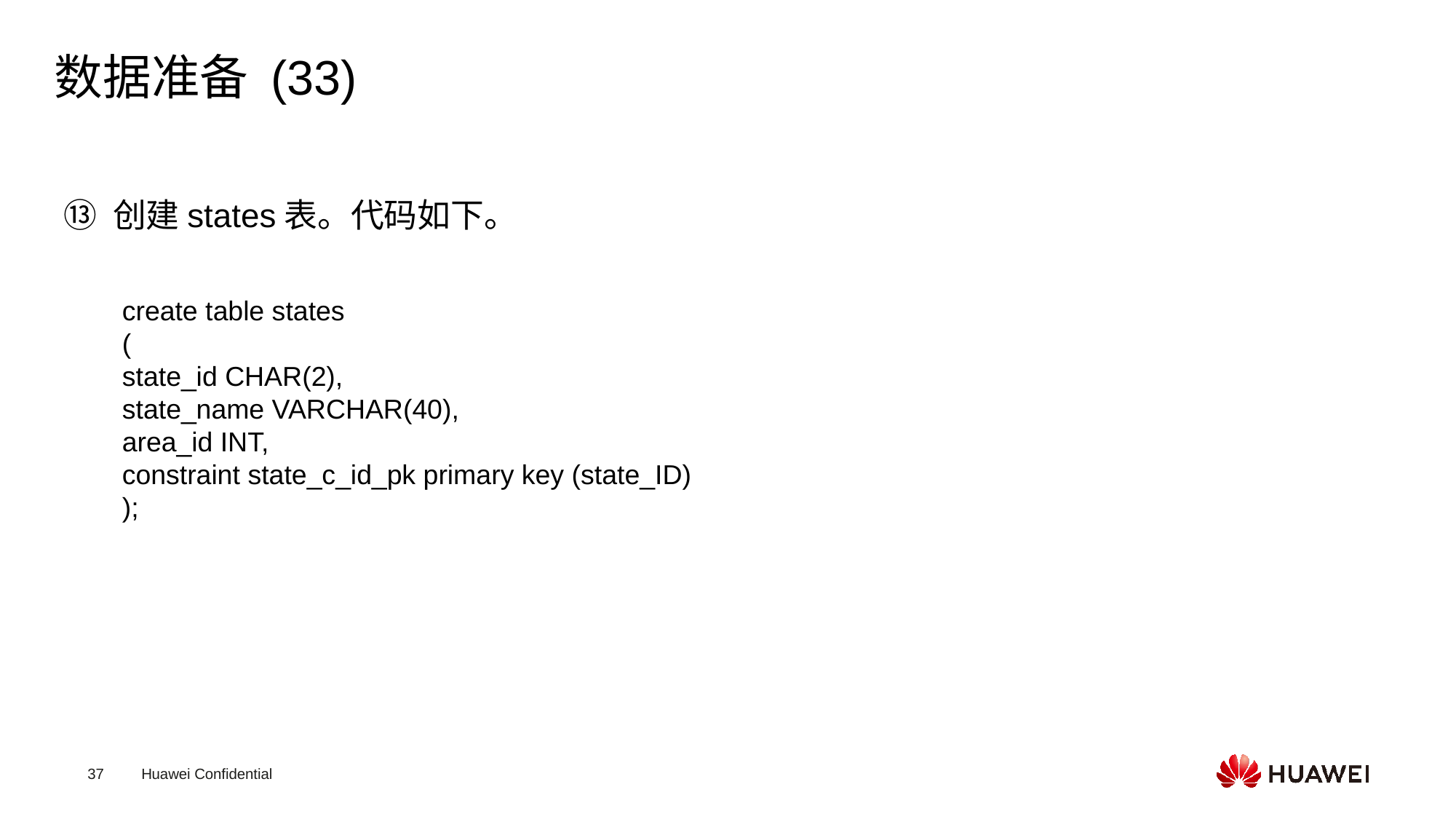

# 数据准备 (33)
⑬ 创建states表。代码如下。
create table states(state_id CHAR(2),state_name VARCHAR(40),area_id INT,constraint state_c_id_pk primary key (state_ID));